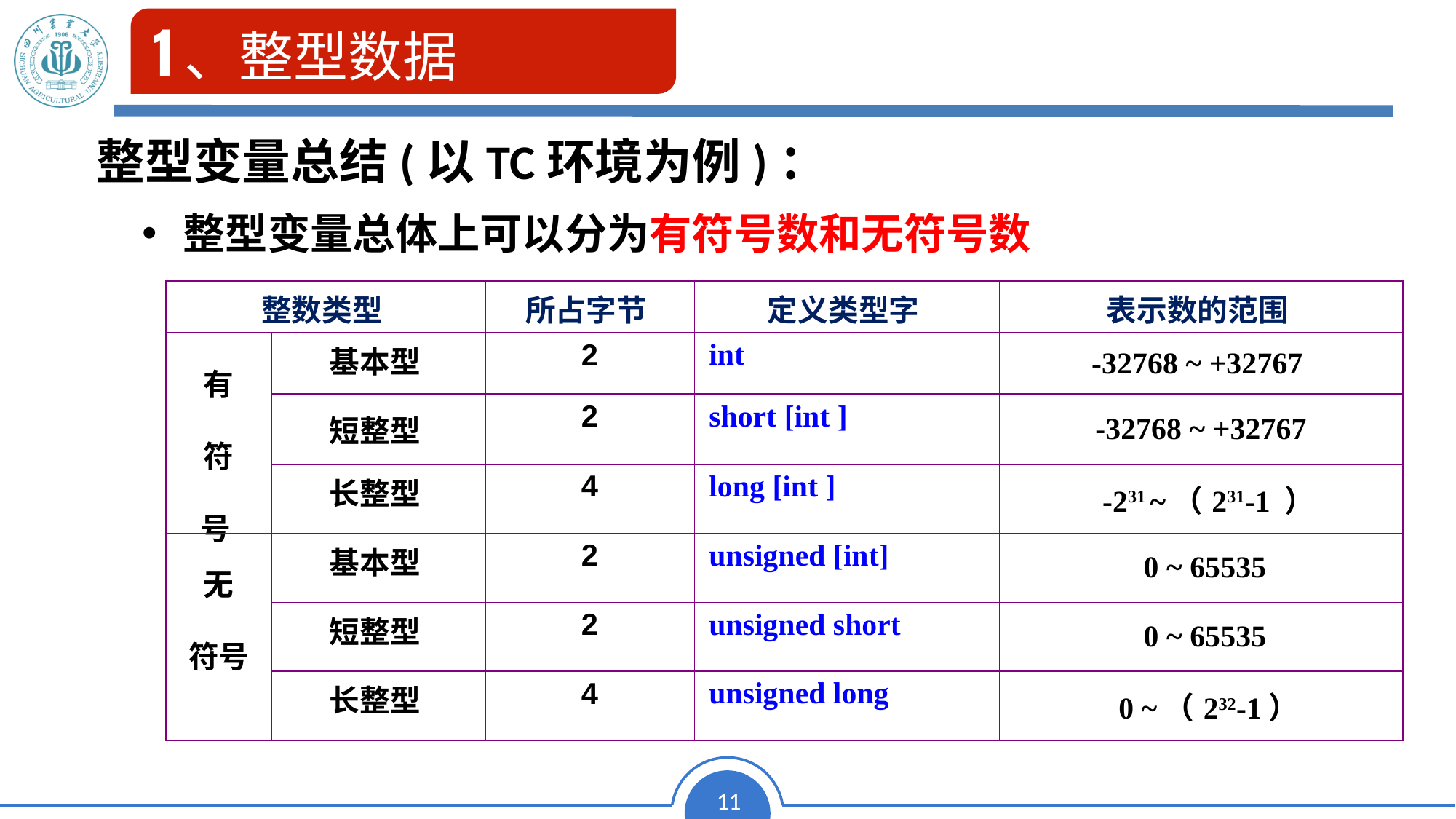

1、整型数据
整型变量总结(以TC环境为例)：
整型变量总体上可以分为有符号数和无符号数
| 整数类型 |  | 所占字节 | 定义类型字 | 表示数的范围 |
| --- | --- | --- | --- | --- |
| 有 符 号 | 基本型 | 2 | int | -32768 ~ +32767 |
|  | 短整型 | 2 | short [int ] | -32768 ~ +32767 |
|  | 长整型 | 4 | long [int ] | -231 ~（231-1 ） |
| 无 符号 | 基本型 | 2 | unsigned [int] | 0 ~ 65535 |
|  | 短整型 | 2 | unsigned short | 0 ~ 65535 |
|  | 长整型 | 4 | unsigned long | 0 ~（232-1） |